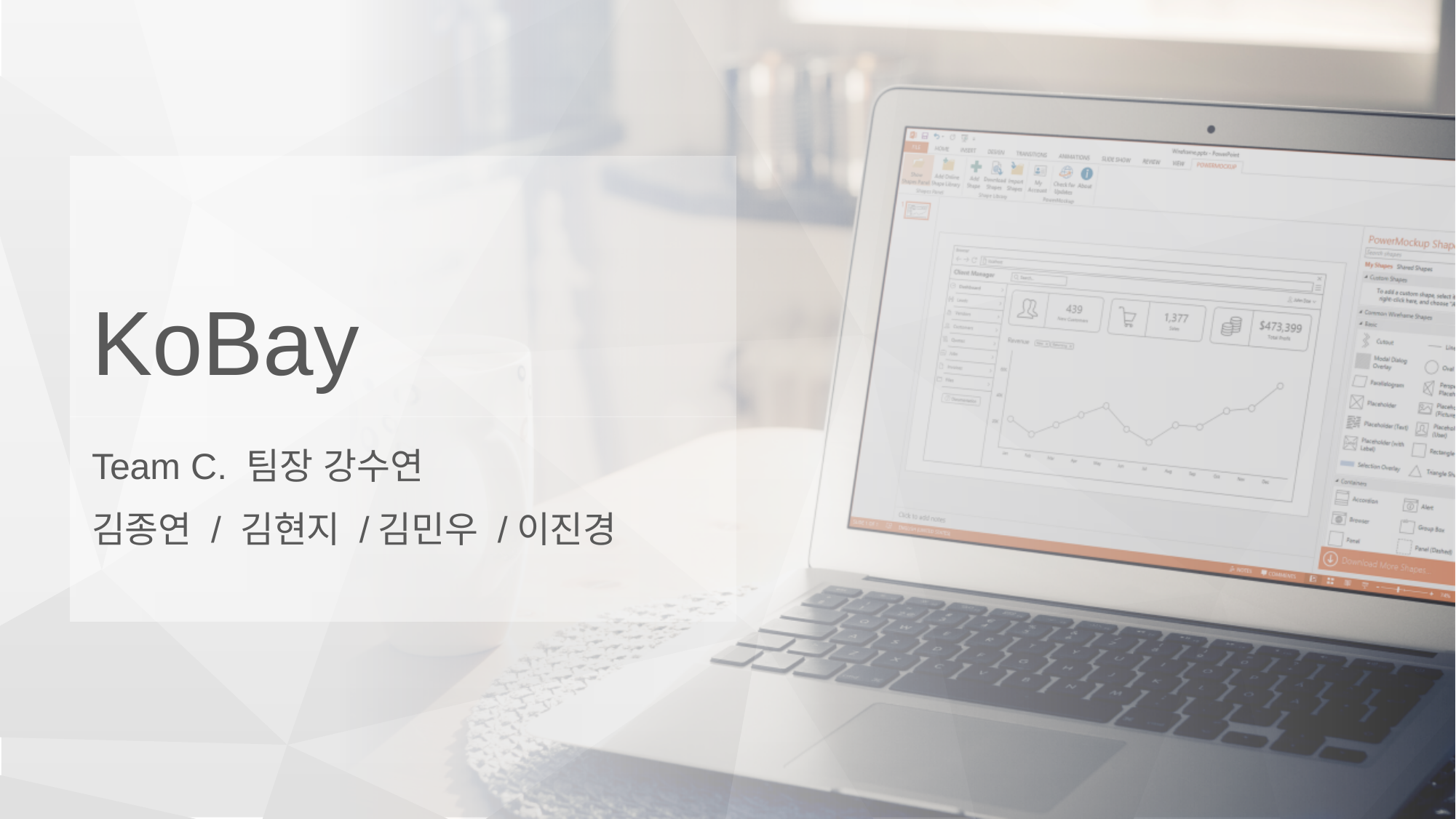

# KoBay
Team C. 팀장 강수연
김종연 / 김현지 /김민우 /이진경